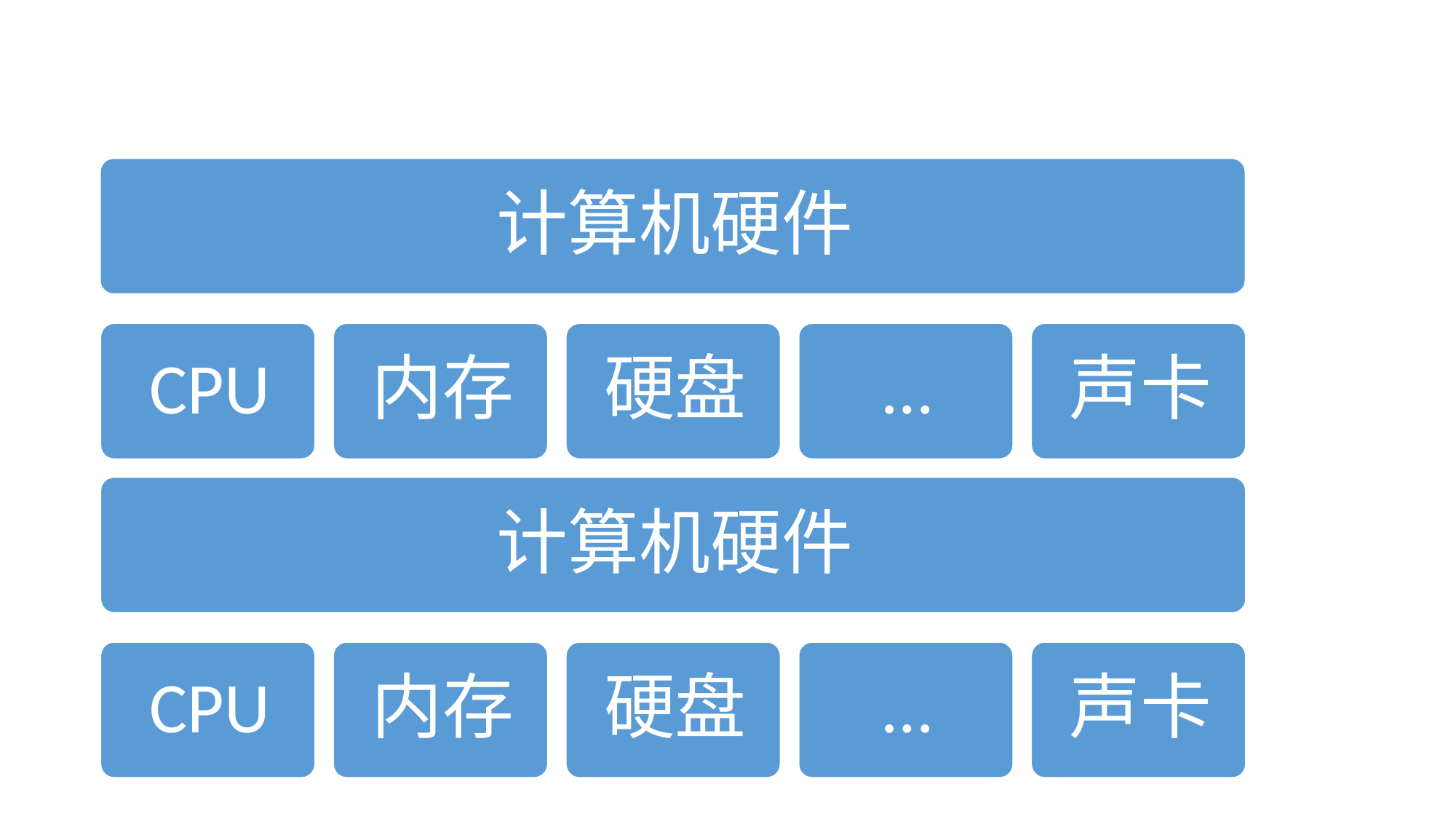

#
计算机硬件
CPU
内存
硬盘
…
声卡
计算机硬件
CPU
内存
硬盘
…
声卡